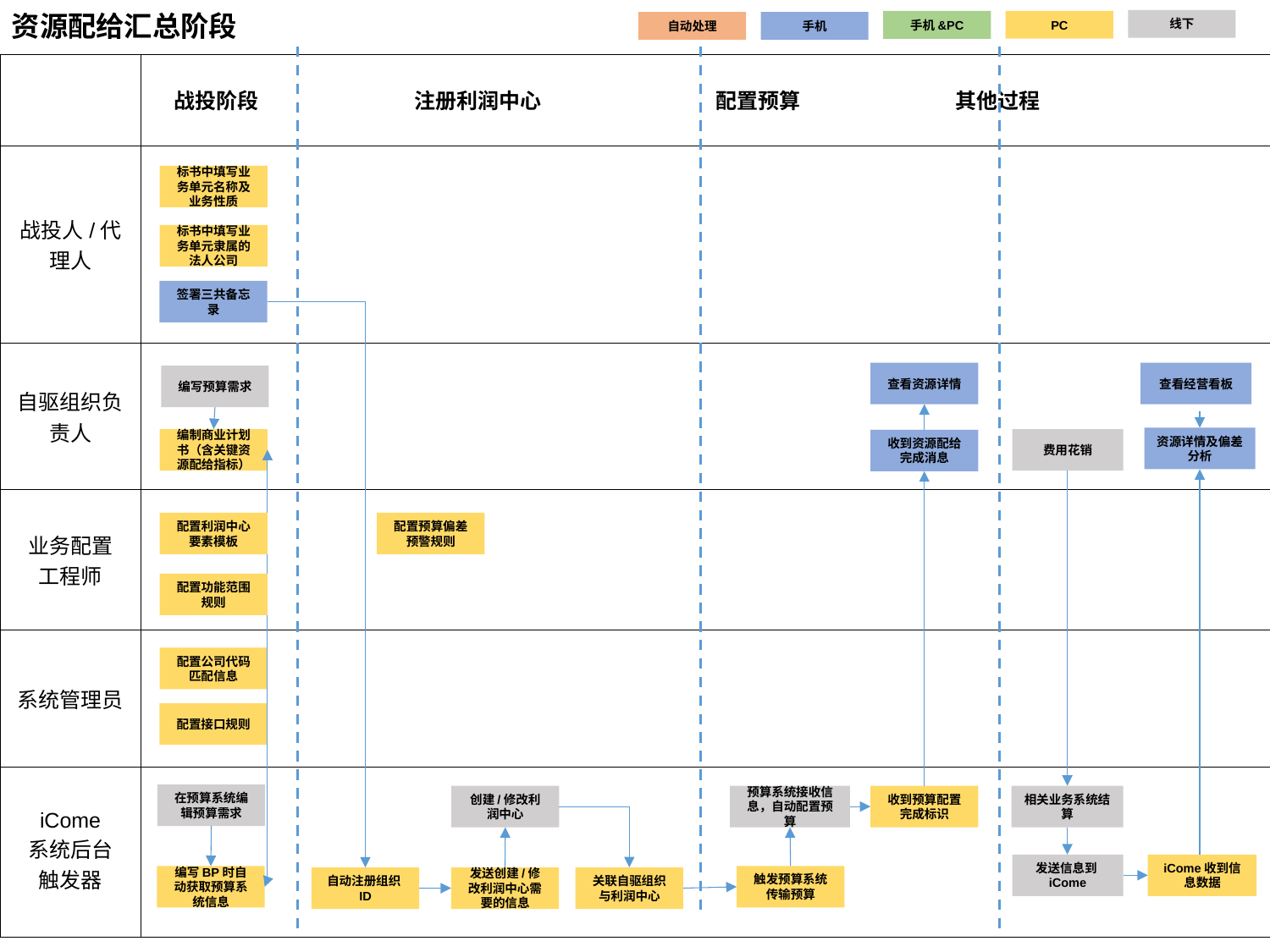

# 资源配给汇总阶段
线下
PC
手机&PC
自动处理
手机
|  | 战投阶段 注册利润中心 配置预算 其他过程 |
| --- | --- |
| 战投人/代理人 |  |
| 自驱组织负责人 |  |
| 业务配置 工程师 |  |
| 系统管理员 |  |
| iCome 系统后台 触发器 |  |
标书中填写业务单元名称及业务性质
标书中填写业务单元隶属的法人公司
签署三共备忘录
查看资源详情
查看经营看板
编写预算需求
资源详情及偏差分析
编制商业计划书（含关键资源配给指标）
费用花销
收到资源配给完成消息
配置利润中心要素模板
配置预算偏差预警规则
配置功能范围规则
配置公司代码匹配信息
配置接口规则
在预算系统编辑预算需求
创建/修改利润中心
预算系统接收信息，自动配置预算
收到预算配置完成标识
相关业务系统结算
发送信息到iCome
iCome收到信息数据
编写BP时自动获取预算系统信息
触发预算系统传输预算
发送创建/修改利润中心需要的信息
关联自驱组织与利润中心
自动注册组织ID